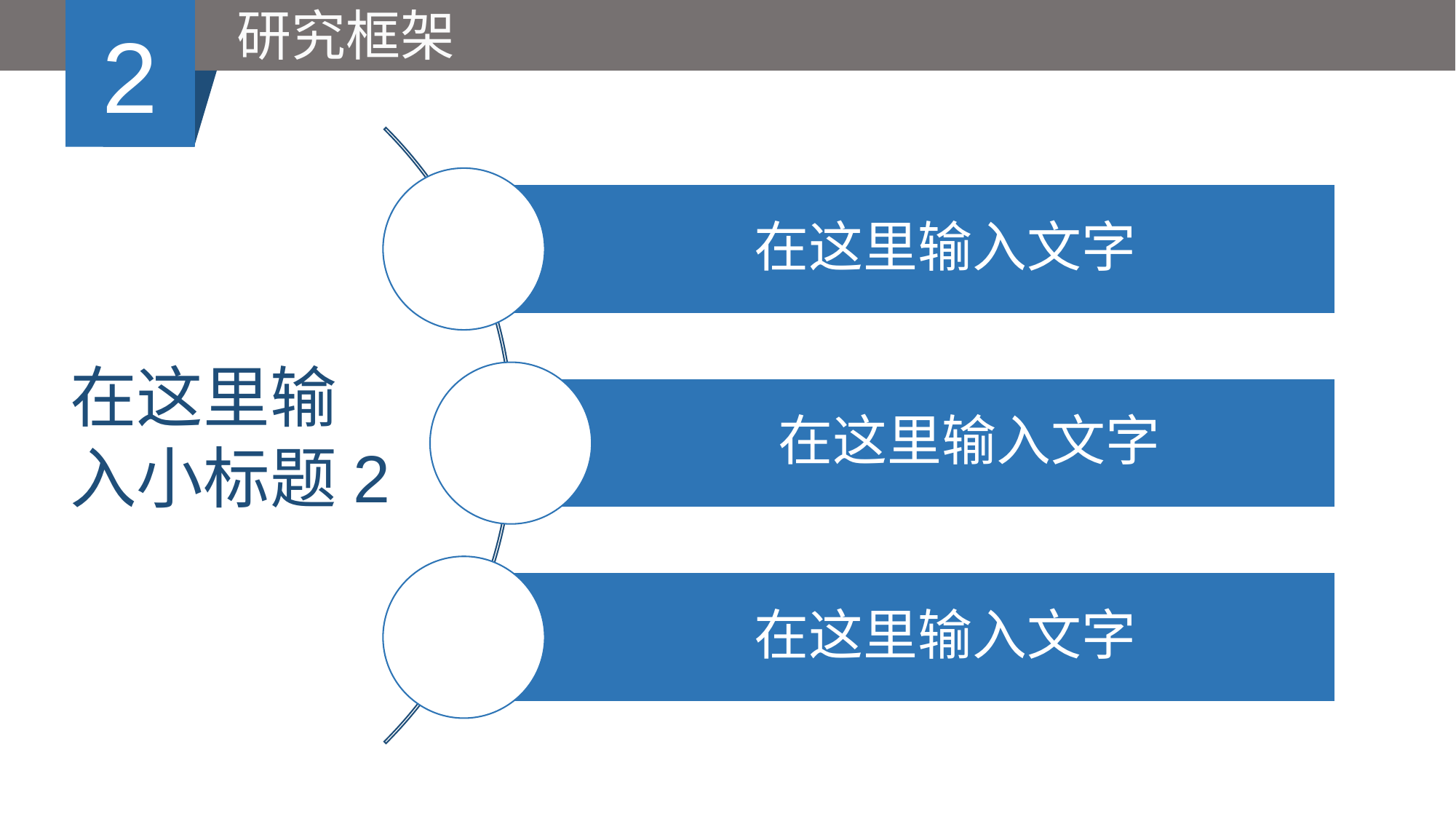

研究框架
2

在这里输入文字
在这里输入文字
在这里输入文字
在这里输
入小标题2